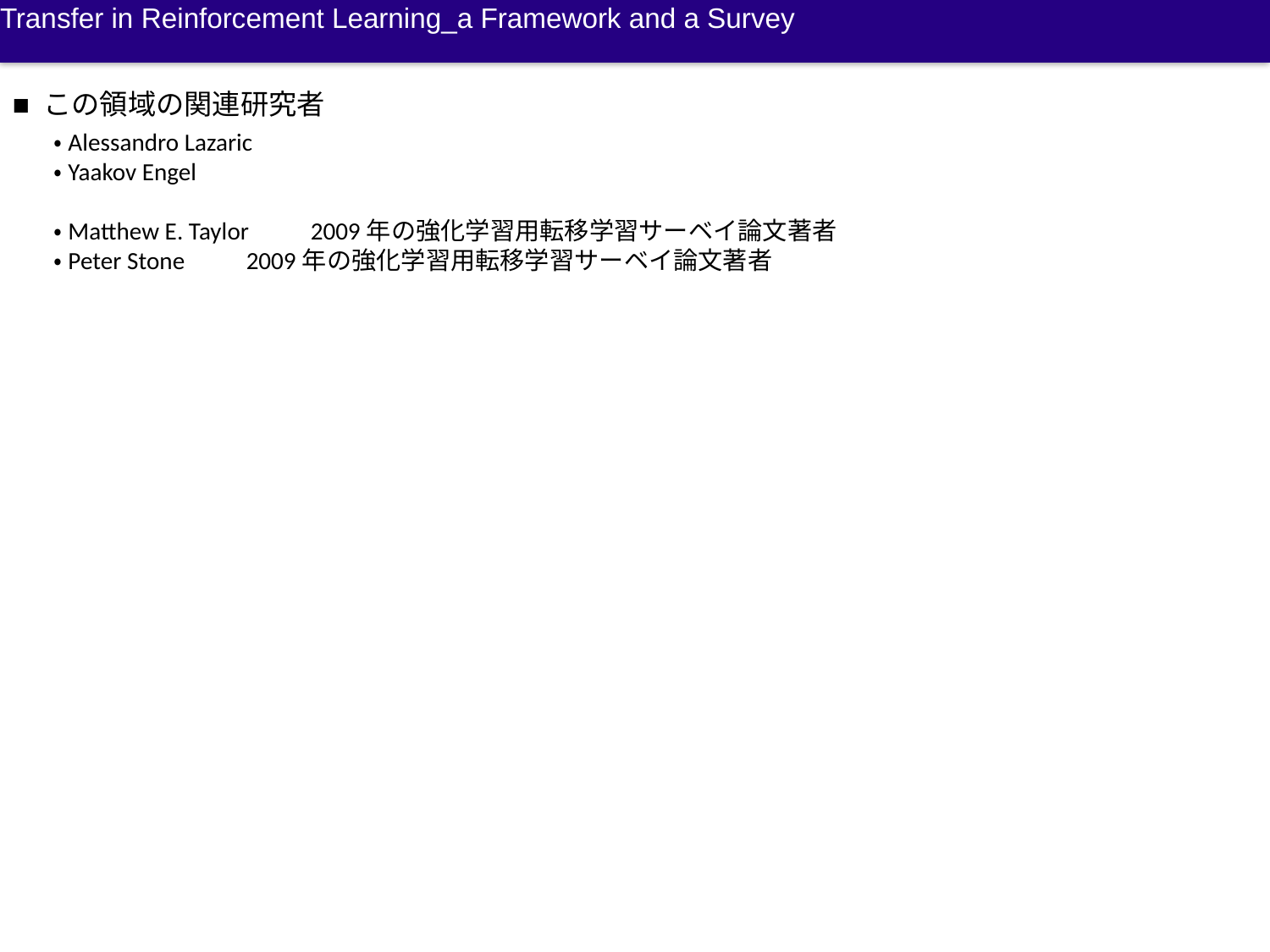

Transfer in Reinforcement Learning_a Framework and a Survey
■ ﻿この領域の関連研究者
・Alessandro Lazaric
・Yaakov Engel

・Matthew E. Taylor　　2009年の強化学習用転移学習サーベイ論文著者
・Peter Stone　　2009年の強化学習用転移学習サーベイ論文著者